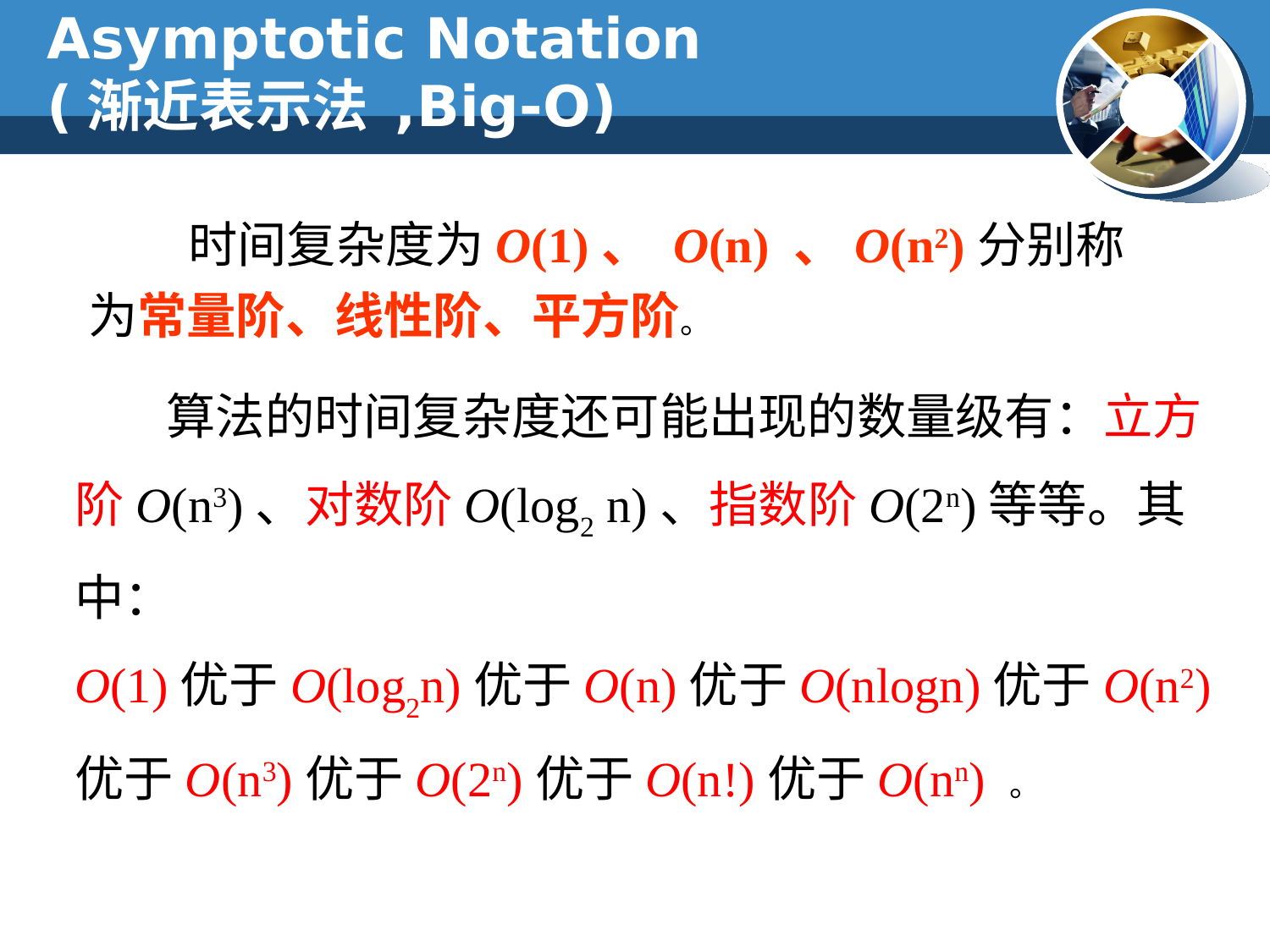

Asymptotic Notation
(渐近表示法 ,Big-O)
        时间复杂度为O(1)、 O(n) 、O(n2)分别称为常量阶、线性阶、平方阶。
               算法的时间复杂度还可能出现的数量级有：立方阶O(n3)、对数阶O(log2 n)、指数阶O(2n)等等。其中：
O(1)优于O(log2n)优于O(n)优于O(nlogn)优于O(n2)优于O(n3)优于O(2n)优于O(n!)优于O(nn) 。